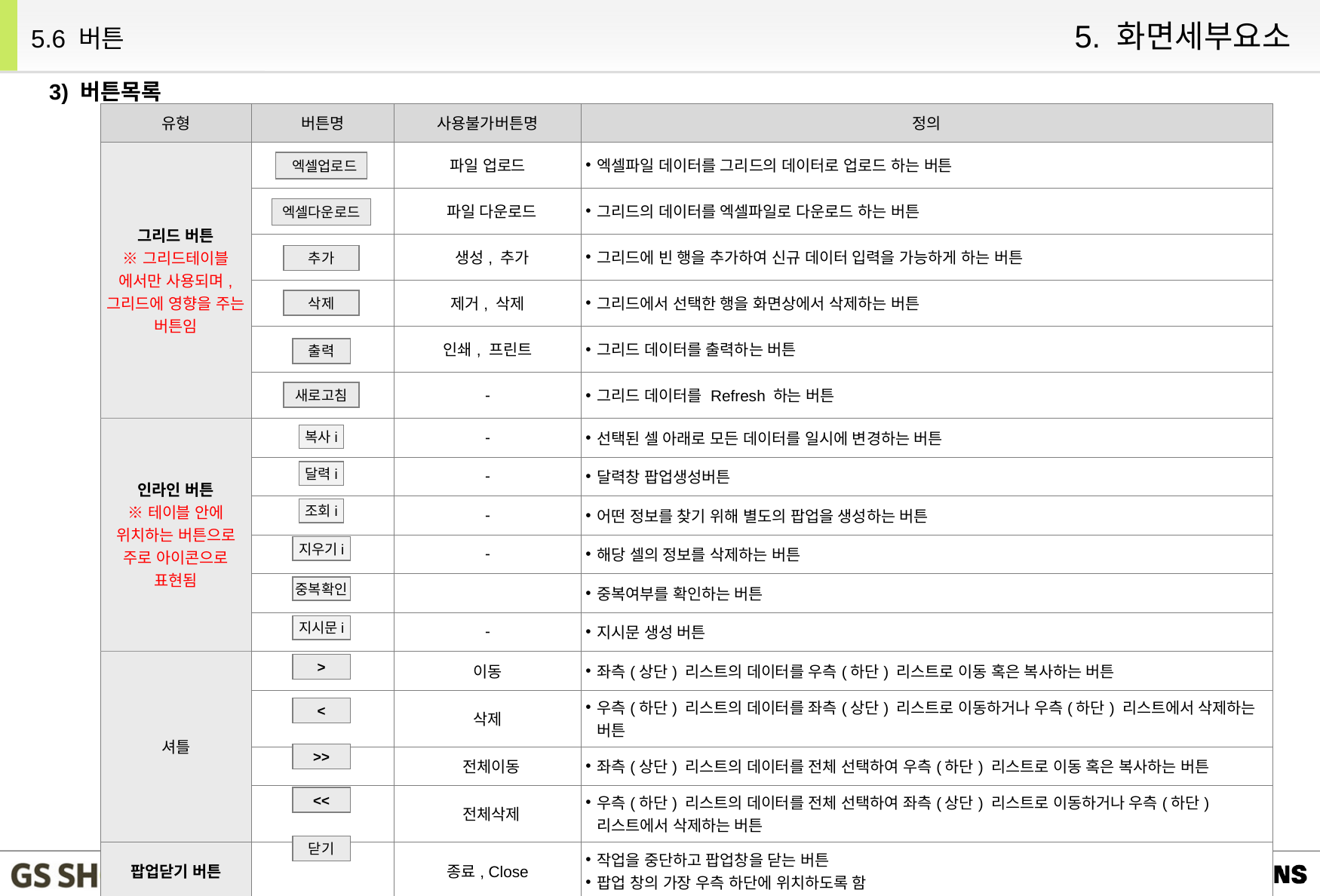

5. 화면세부요소
5.6 버튼
3) 버튼목록
| 유형 | 버튼명 | 사용불가버튼명 | 정의 |
| --- | --- | --- | --- |
| 그리드 버튼 ※ 그리드테이블 에서만 사용되며, 그리드에 영향을 주는 버튼임 |  | 파일 업로드 | 엑셀파일 데이터를 그리드의 데이터로 업로드 하는 버튼 |
|  |  | 파일 다운로드 | 그리드의 데이터를 엑셀파일로 다운로드 하는 버튼 |
|  |  | 생성, 추가 | 그리드에 빈 행을 추가하여 신규 데이터 입력을 가능하게 하는 버튼 |
|  |  | 제거, 삭제 | 그리드에서 선택한 행을 화면상에서 삭제하는 버튼 |
|  |  | 인쇄, 프린트 | 그리드 데이터를 출력하는 버튼 |
|  |  | - | 그리드 데이터를 Refresh 하는 버튼 |
| 인라인 버튼 ※ 테이블 안에 위치하는 버튼으로 주로 아이콘으로 표현됨 |  | - | 선택된 셀 아래로 모든 데이터를 일시에 변경하는 버튼 |
|  |  | - | 달력창 팝업생성버튼 |
|  |  | - | 어떤 정보를 찾기 위해 별도의 팝업을 생성하는 버튼 |
|  |  | - | 해당 셀의 정보를 삭제하는 버튼 |
|  |  |  | 중복여부를 확인하는 버튼 |
|  |  | - | 지시문 생성 버튼 |
| 셔틀 |  | 이동 | 좌측(상단) 리스트의 데이터를 우측(하단) 리스트로 이동 혹은 복사하는 버튼 |
|  |  | 삭제 | 우측(하단) 리스트의 데이터를 좌측(상단) 리스트로 이동하거나 우측(하단) 리스트에서 삭제하는 버튼 |
|  |  | 전체이동 | 좌측(상단) 리스트의 데이터를 전체 선택하여 우측(하단) 리스트로 이동 혹은 복사하는 버튼 |
|  |  | 전체삭제 | 우측(하단) 리스트의 데이터를 전체 선택하여 좌측(상단) 리스트로 이동하거나 우측(하단) 리스트에서 삭제하는 버튼 |
| 팝업닫기 버튼 |  | 종료, Close | 작업을 중단하고 팝업창을 닫는 버튼 팝업 창의 가장 우측 하단에 위치하도록 함 |
 엑셀업로드
엑셀다운로드
추가
삭제
출력
새로고침
복사i
달력i
조회i
지우기i
중복확인
지시문i
>
<
>>
<<
닫기